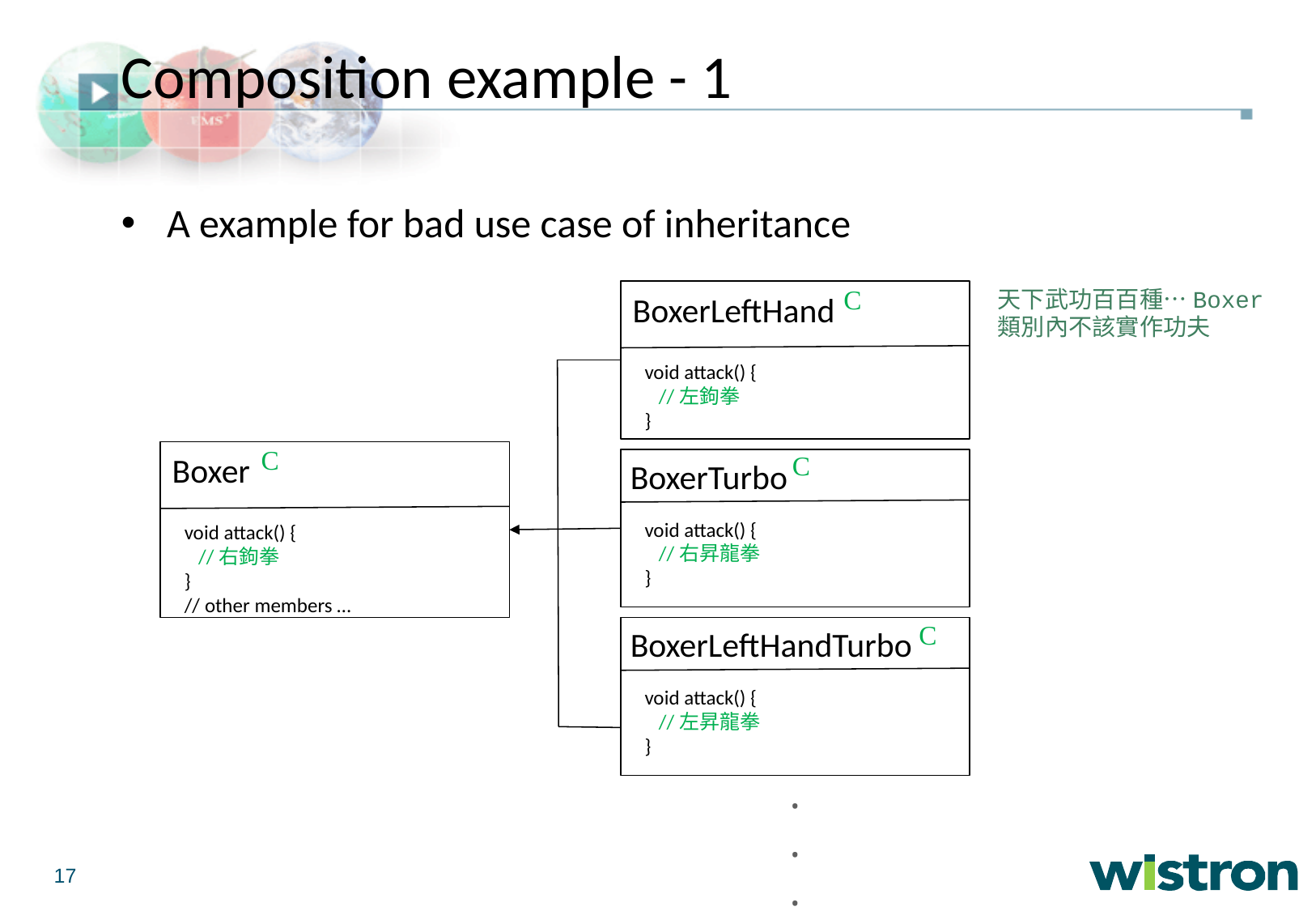

Composition example - 1
A example for bad use case of inheritance
C
天下武功百百種…Boxer類別內不該實作功夫

BoxerLeftHand
void attack() {
   //左鉤拳
}
C

C
Boxer
BoxerTurbo

void attack() {
   //右昇龍拳
}
void attack() {
   //右鉤拳
}
// other members …
C
BoxerLeftHandTurbo

void attack() {
   //左昇龍拳
}
․
․
․